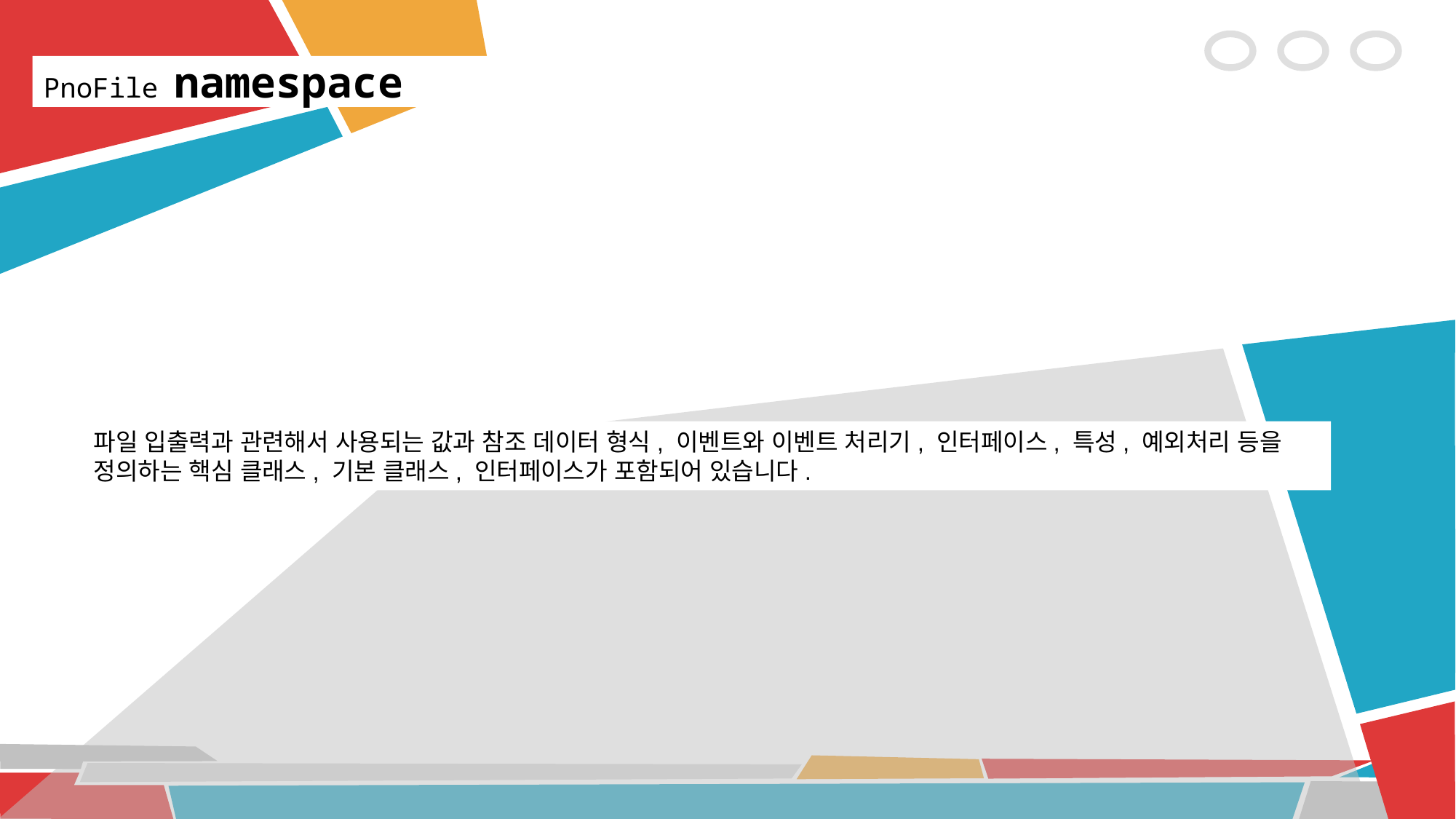

PnoFile namespace
파일 입출력과 관련해서 사용되는 값과 참조 데이터 형식, 이벤트와 이벤트 처리기, 인터페이스, 특성, 예외처리 등을 정의하는 핵심 클래스, 기본 클래스, 인터페이스가 포함되어 있습니다.